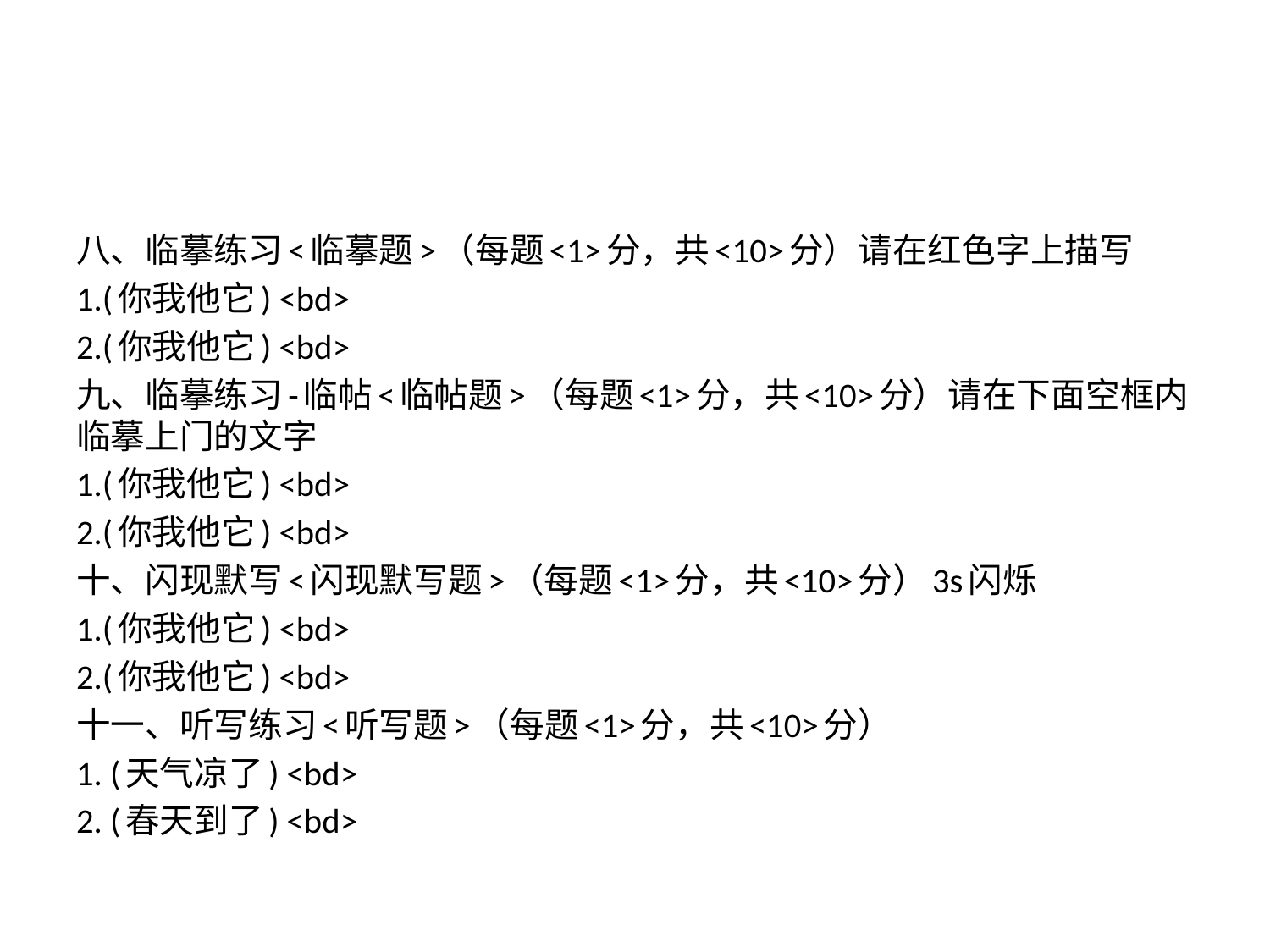

八、临摹练习<临摹题>（每题<1>分，共<10>分）请在红色字上描写
1.(你我他它) <bd>
2.(你我他它) <bd>
九、临摹练习-临帖<临帖题>（每题<1>分，共<10>分）请在下面空框内临摹上门的文字
1.(你我他它) <bd>
2.(你我他它) <bd>
十、闪现默写<闪现默写题>（每题<1>分，共<10>分）3s闪烁
1.(你我他它) <bd>
2.(你我他它) <bd>
十一、听写练习<听写题>（每题<1>分，共<10>分）
1. (天气凉了) <bd>
2. (春天到了) <bd>